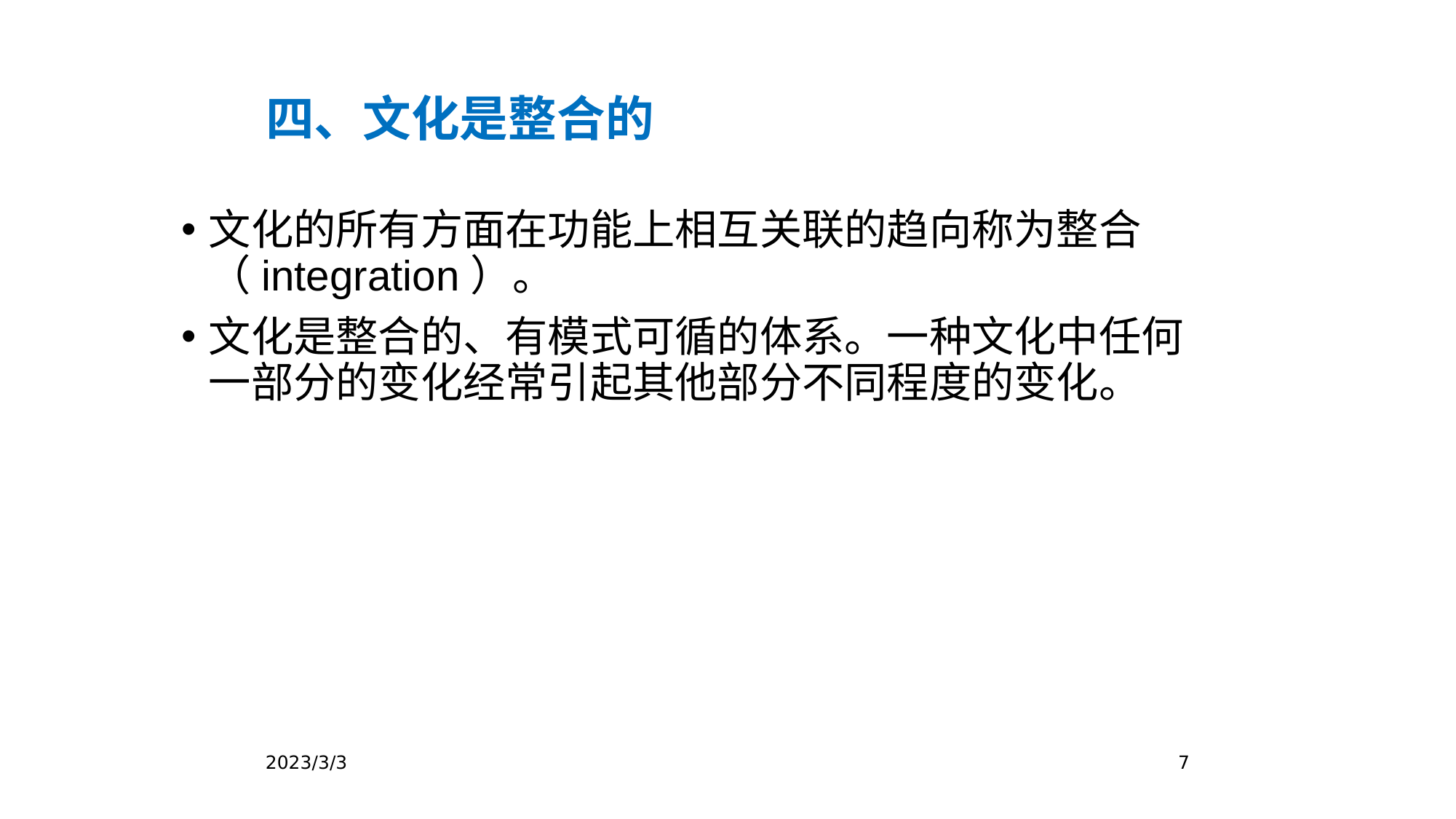

四、文化是整合的
文化的所有方面在功能上相互关联的趋向称为整合（integration）。
文化是整合的、有模式可循的体系。一种文化中任何一部分的变化经常引起其他部分不同程度的变化。
2023/3/3
7